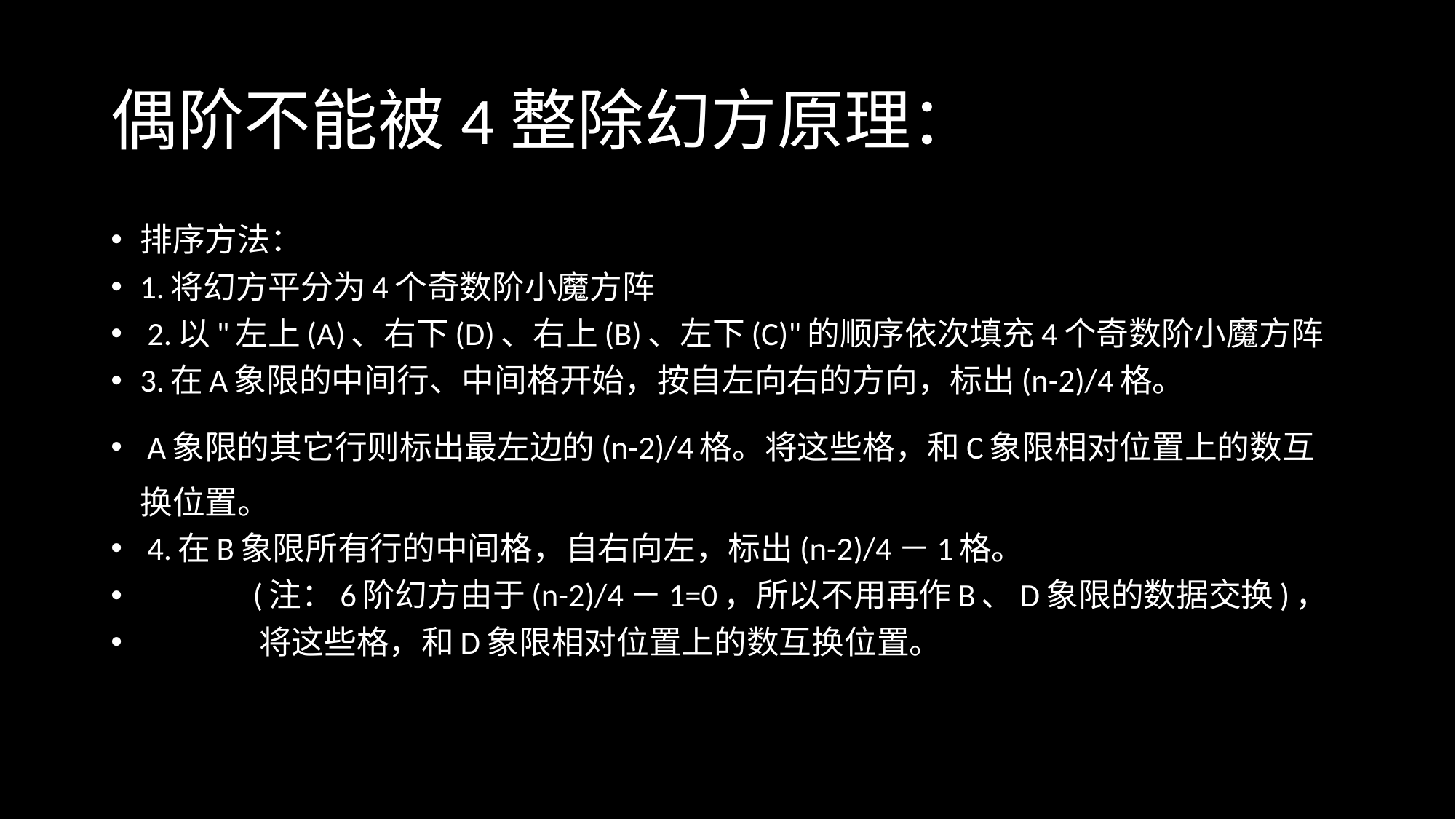

# 偶阶不能被4整除幻方原理：
排序方法：
1.将幻方平分为4个奇数阶小魔方阵
 2.以"左上(A)、右下(D)、右上(B)、左下(C)"的顺序依次填充4个奇数阶小魔方阵
3.在A象限的中间行、中间格开始，按自左向右的方向，标出(n-2)/4格。
 A象限的其它行则标出最左边的(n-2)/4格。将这些格，和C象限相对位置上的数互换位置。
 4.在B象限所有行的中间格，自右向左，标出(n-2)/4－1格。
		    (注：6阶幻方由于(n-2)/4－1=0，所以不用再作B、D象限的数据交换)，
		    将这些格，和D象限相对位置上的数互换位置。